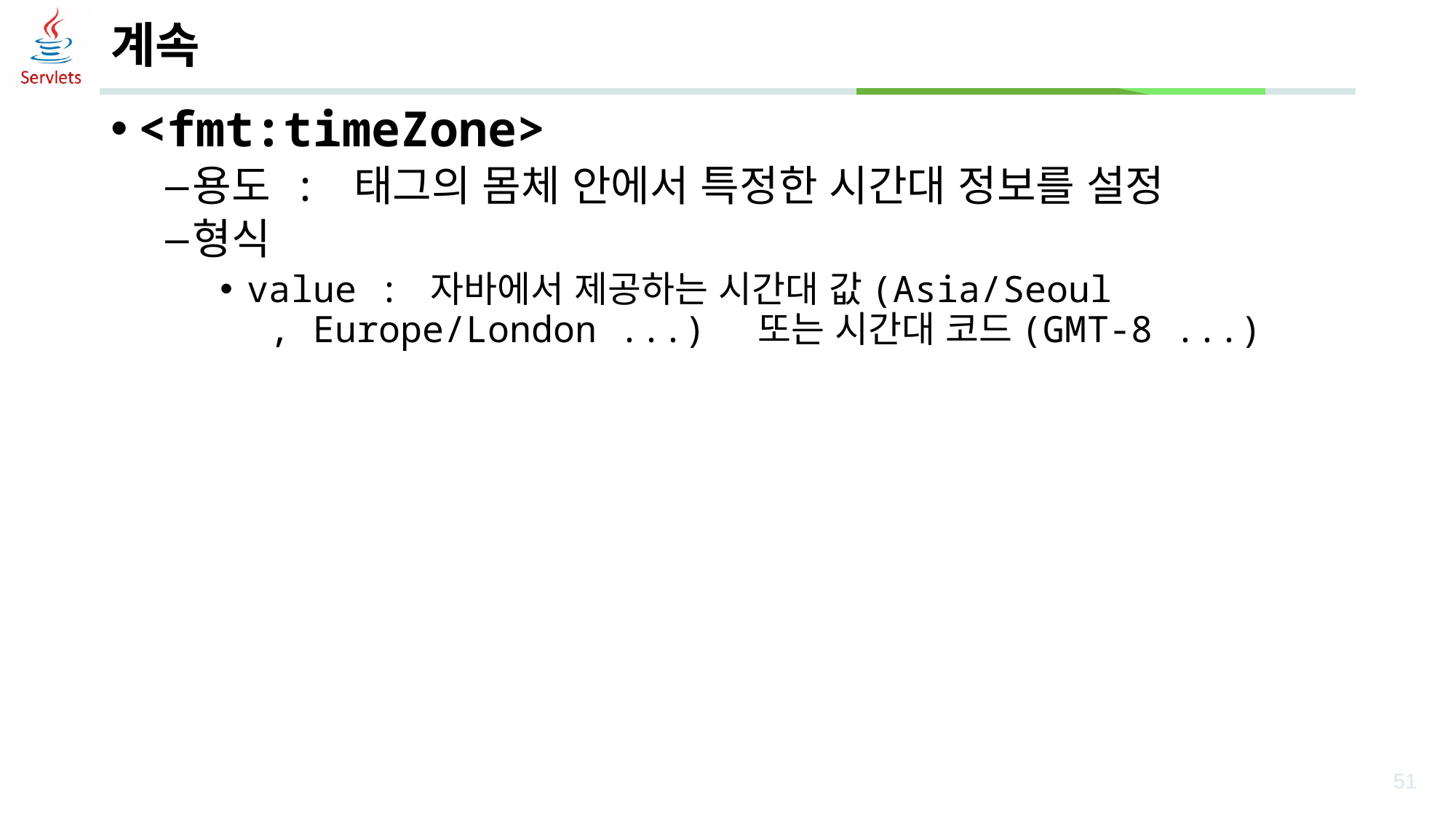

# 계속
<fmt:timeZone>
용도 : 태그의 몸체 안에서 특정한 시간대 정보를 설정
형식
value : 자바에서 제공하는 시간대 값(Asia/Seoul
 , Europe/London ...)  또는 시간대 코드(GMT-8 ...)
51